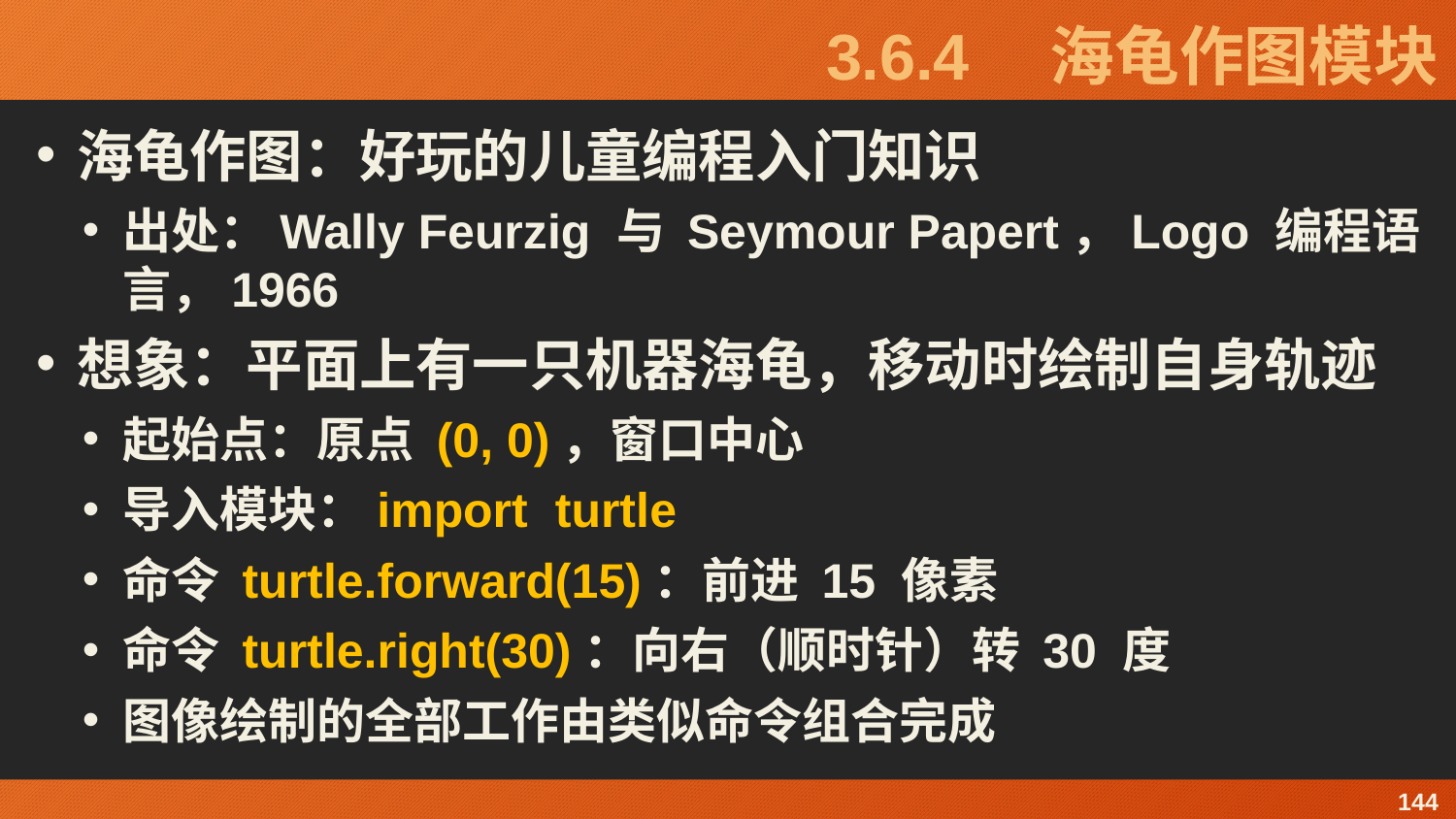

# 3.6.4　海龟作图模块
海龟作图：好玩的儿童编程入门知识
出处：Wally Feurzig 与 Seymour Papert，Logo 编程语言，1966
想象：平面上有一只机器海龟，移动时绘制自身轨迹
起始点：原点 (0, 0)，窗口中心
导入模块：import  turtle
命令 turtle.forward(15)：前进 15 像素
命令 turtle.right(30)：向右（顺时针）转 30 度
图像绘制的全部工作由类似命令组合完成
144